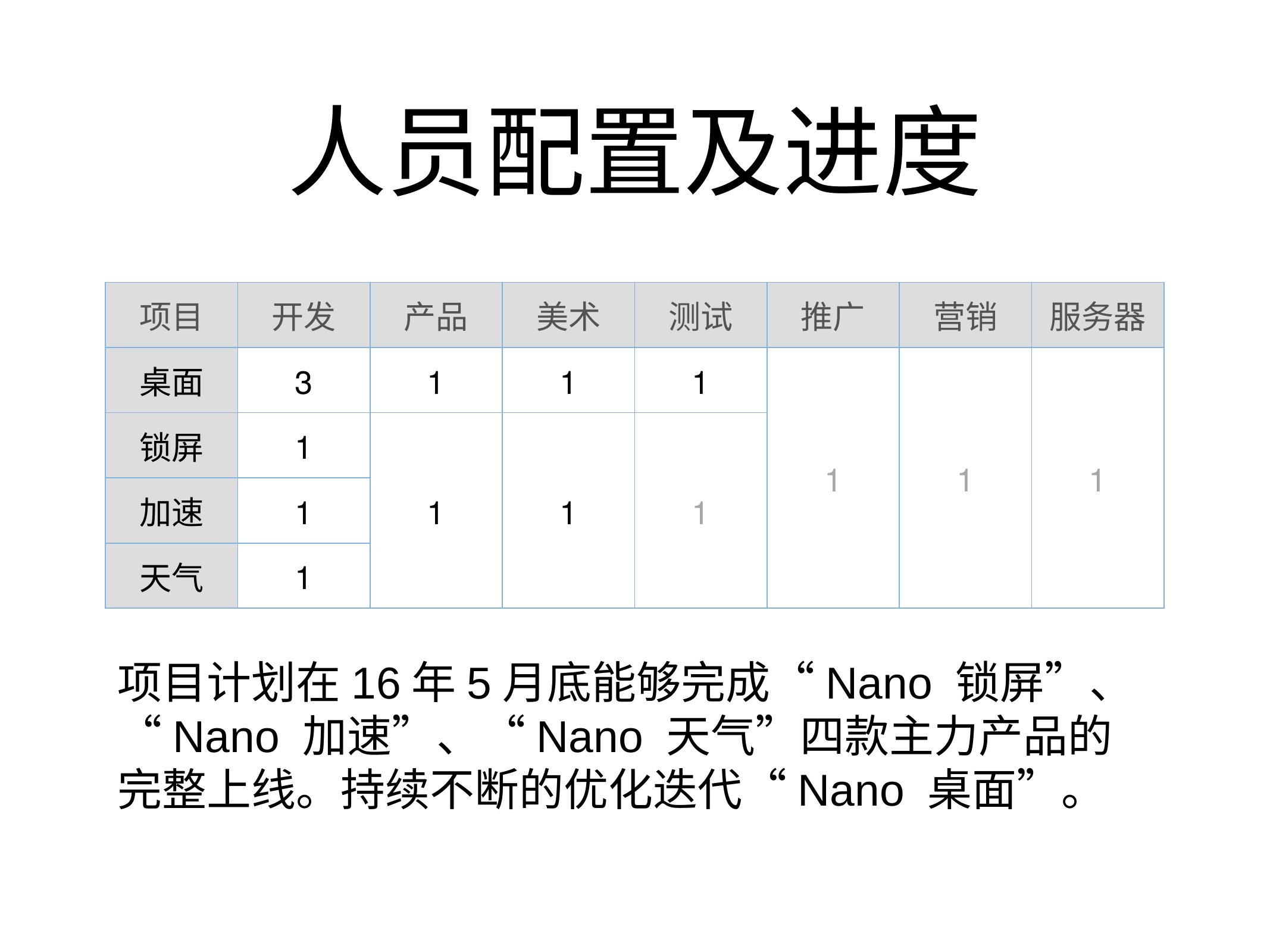

# 人员配置及进度
| 项目 | 开发 | 产品 | 美术 | 测试 | 推广 | 营销 | 服务器 |
| --- | --- | --- | --- | --- | --- | --- | --- |
| 桌面 | 3 | 1 | 1 | 1 | 1 | 1 | 1 |
| 锁屏 | 1 | 1 | 1 | 1 |  |  |  |
| 加速 | 1 |  |  |  |  |  |  |
| 天气 | 1 |  |  |  |  |  |  |
项目计划在16年5月底能够完成“Nano 锁屏”、“Nano 加速”、“Nano 天气”四款主力产品的完整上线。持续不断的优化迭代“Nano 桌面”。